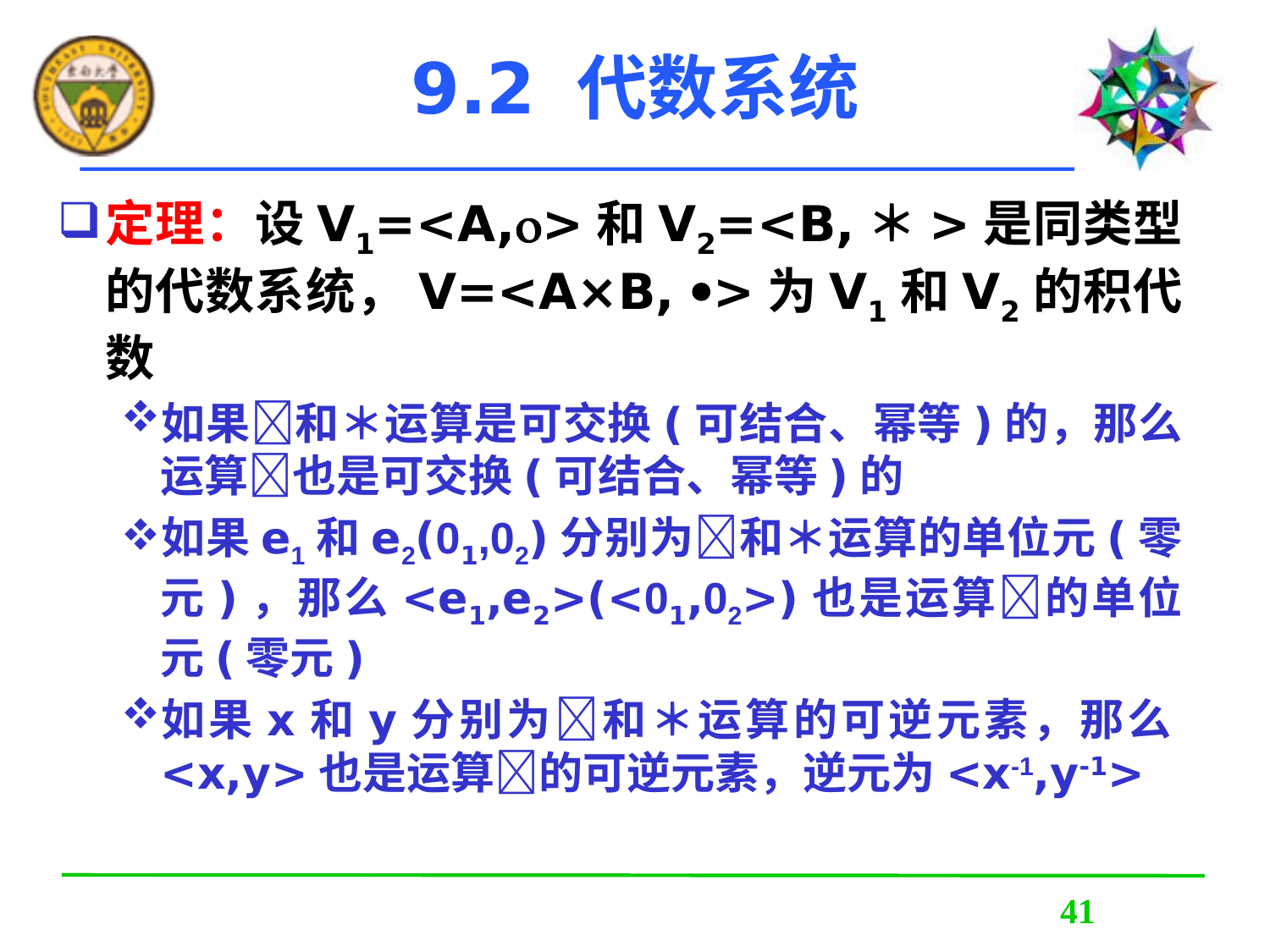

# 9.2 代数系统
定理：设V1=<A,ο>和V2=<B,＊>是同类型的代数系统，V=<A×B, •>为V1和V2的积代数
如果ο和＊运算是可交换(可结合、幂等)的，那么运算•也是可交换(可结合、幂等)的
如果e1和e2(01,02)分别为ο和＊运算的单位元(零元)，那么<e1,e2>(<01,02>)也是运算•的单位元(零元)
如果x和y分别为ο和＊运算的可逆元素，那么<x,y>也是运算•的可逆元素，逆元为<x-1,y-1>